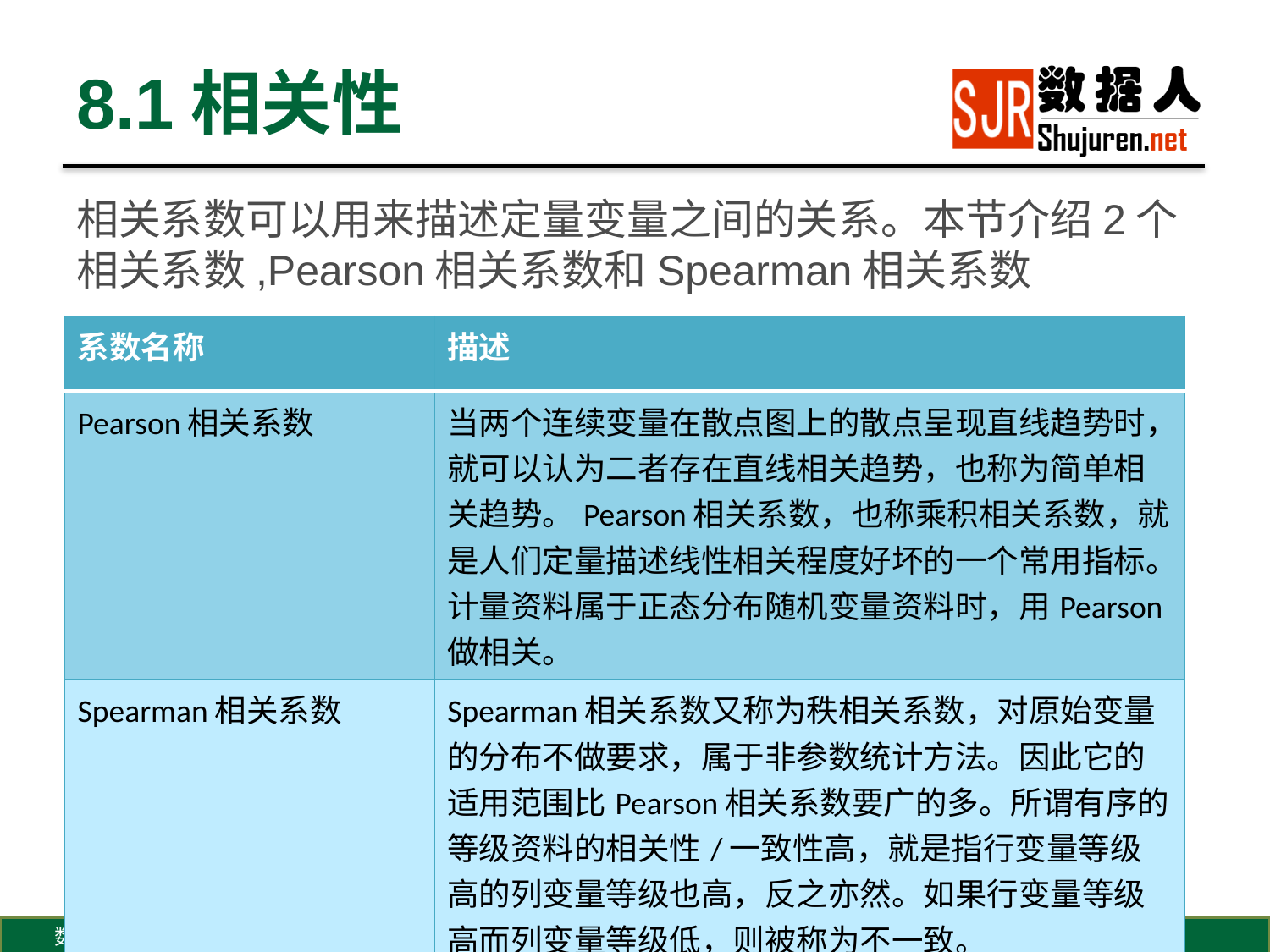

# 8.1相关性
相关系数可以用来描述定量变量之间的关系。本节介绍2个相关系数,Pearson相关系数和Spearman相关系数

| 系数名称 | 描述 |
| --- | --- |
| Pearson相关系数 | 当两个连续变量在散点图上的散点呈现直线趋势时，就可以认为二者存在直线相关趋势，也称为简单相关趋势。Pearson相关系数，也称乘积相关系数，就是人们定量描述线性相关程度好坏的一个常用指标。计量资料属于正态分布随机变量资料时，用Pearson做相关。 |
| Spearman相关系数 | Spearman相关系数又称为秩相关系数，对原始变量的分布不做要求，属于非参数统计方法。因此它的适用范围比Pearson相关系数要广的多。所谓有序的等级资料的相关性/一致性高，就是指行变量等级高的列变量等级也高，反之亦然。如果行变量等级高而列变量等级低，则被称为不一致。 |